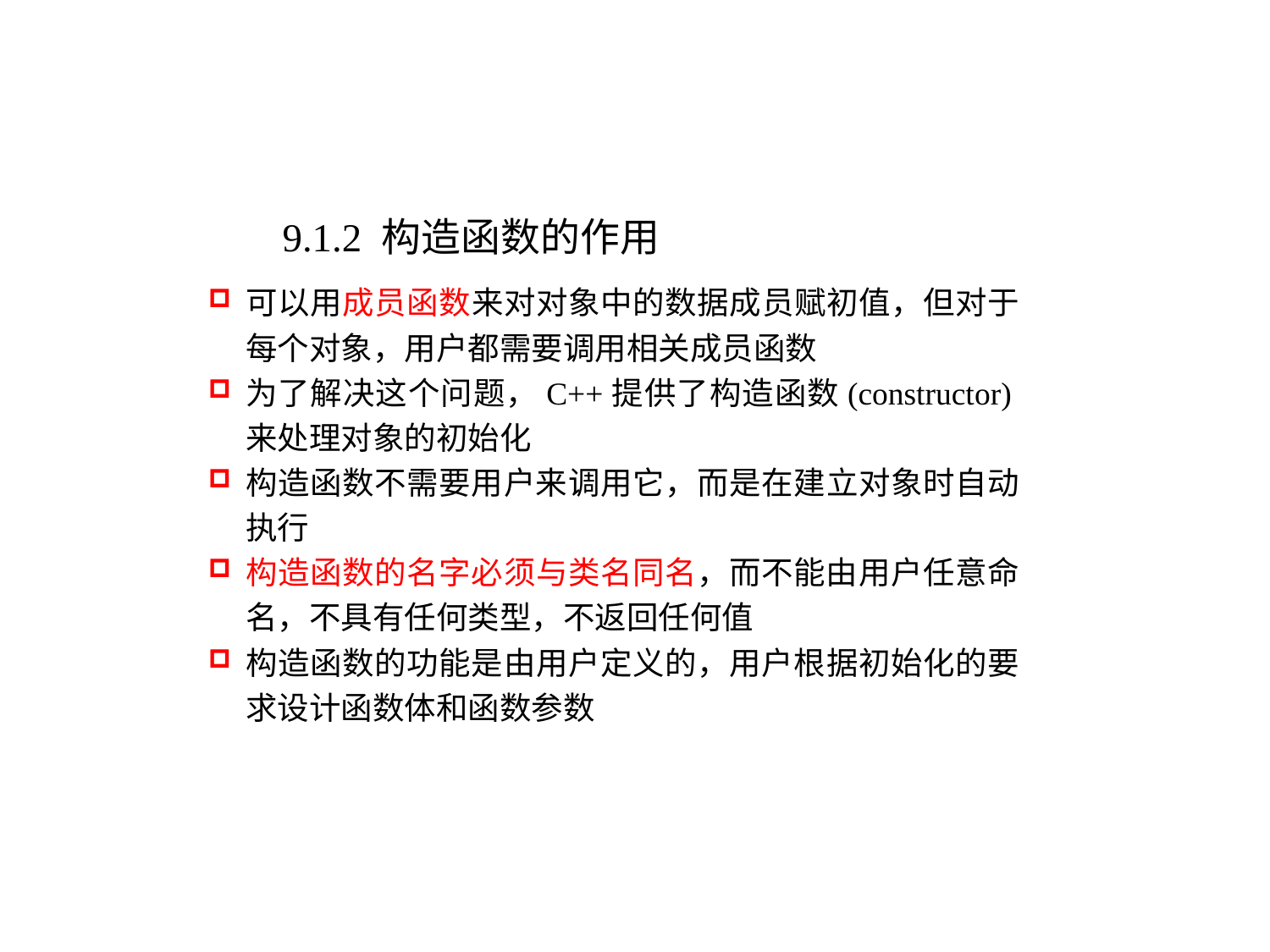

9.1.2 构造函数的作用
可以用成员函数来对对象中的数据成员赋初值，但对于每个对象，用户都需要调用相关成员函数
为了解决这个问题，C++提供了构造函数(constructor)来处理对象的初始化
构造函数不需要用户来调用它，而是在建立对象时自动执行
构造函数的名字必须与类名同名，而不能由用户任意命名，不具有任何类型，不返回任何值
构造函数的功能是由用户定义的，用户根据初始化的要求设计函数体和函数参数